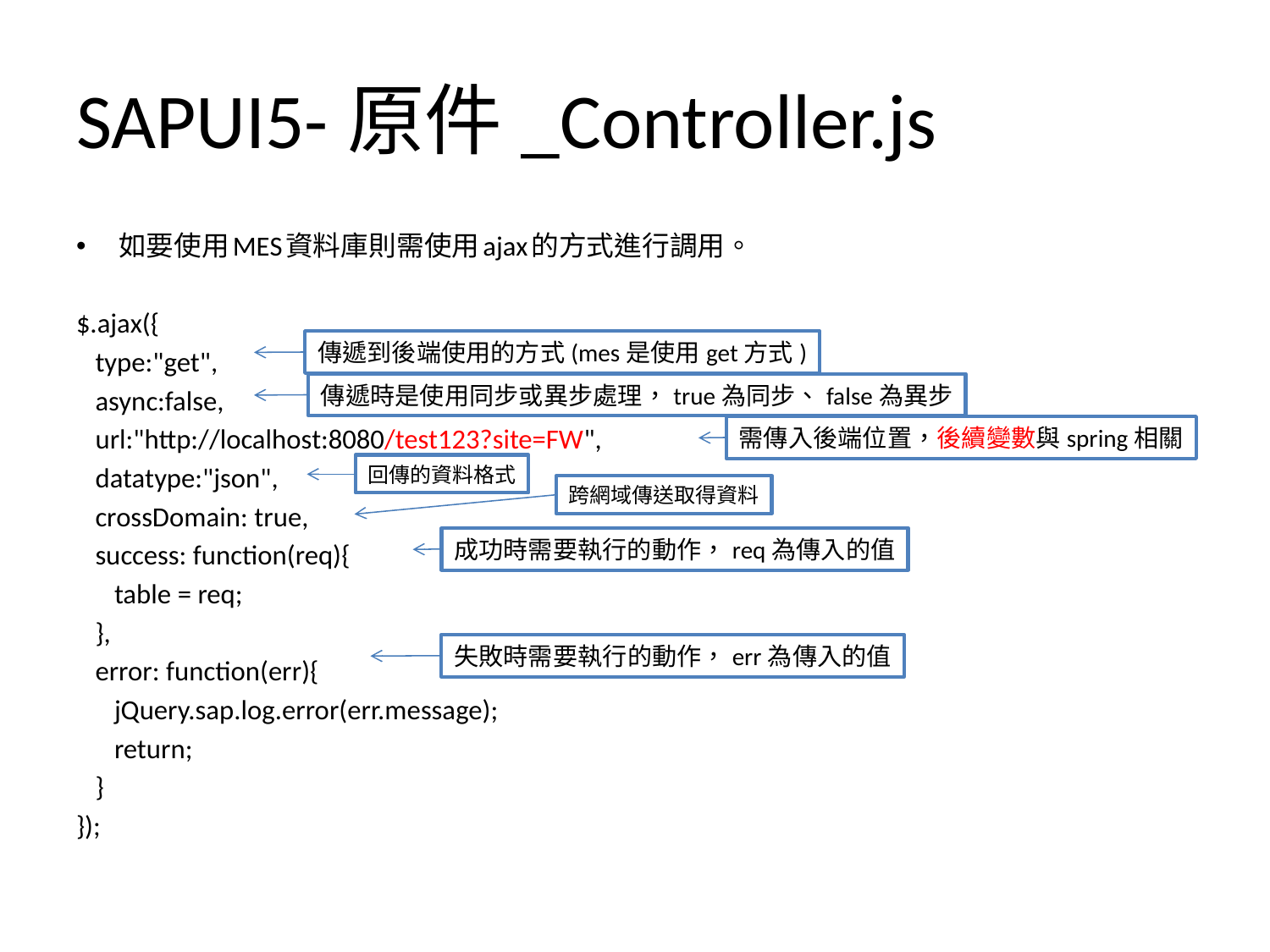

# SAPUI5-原件_Controller.js
如要使用MES資料庫則需使用ajax的方式進行調用。

$.ajax({
   type:"get",
   async:false,
   url:"http://localhost:8080/test123?site=FW",
   datatype:"json",
   crossDomain: true,
   success: function(req){
      table = req;
   },
   error: function(err){
      jQuery.sap.log.error(err.message);
      return;
   }
});
傳遞到後端使用的方式(mes是使用get方式)
傳遞時是使用同步或異步處理，true為同步、false為異步
需傳入後端位置，後續變數與spring相關
回傳的資料格式
跨網域傳送取得資料
成功時需要執行的動作，req為傳入的值
失敗時需要執行的動作，err為傳入的值